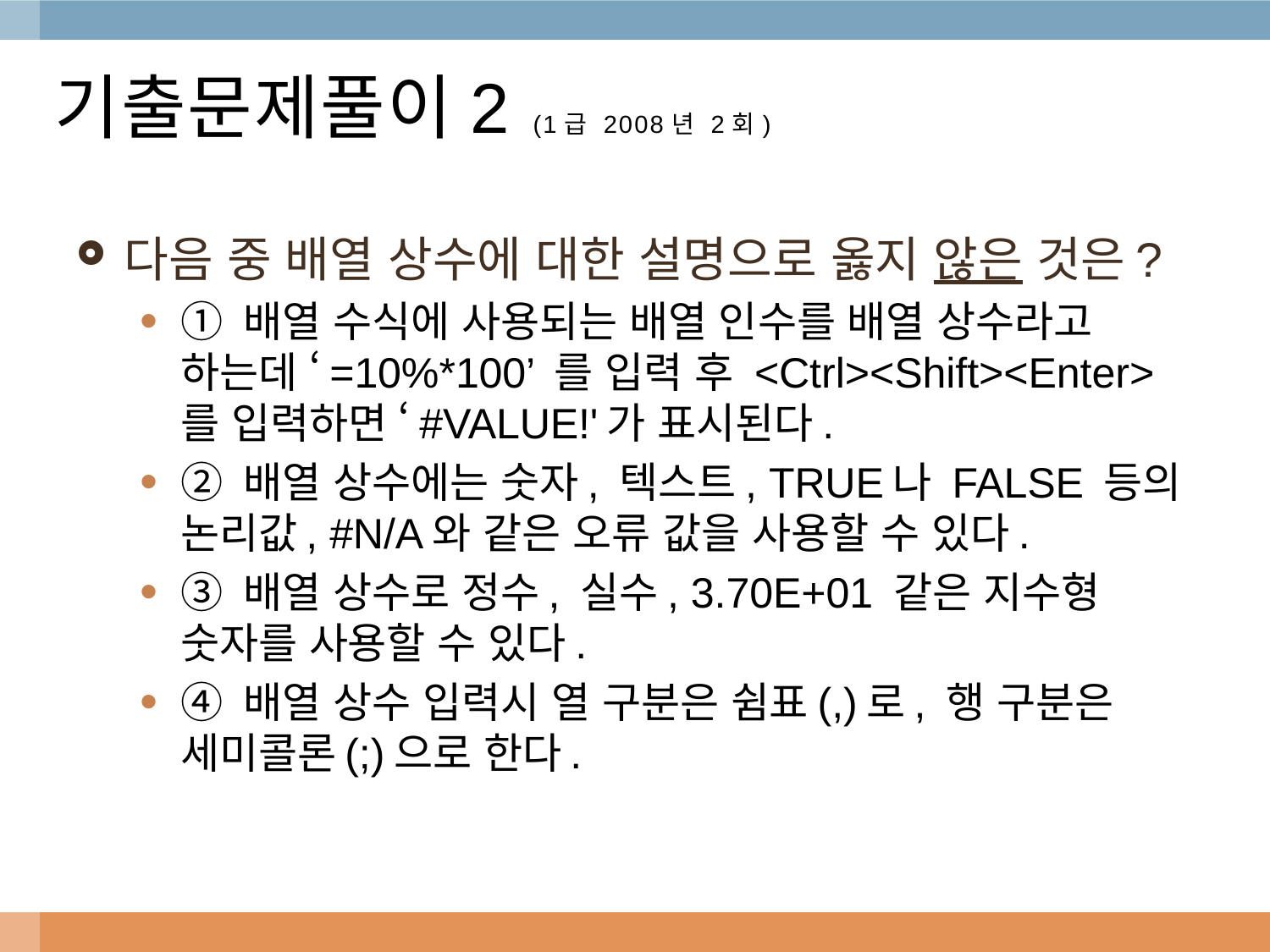

# 기출문제풀이2 (1급 2008년 2회)
다음 중 배열 상수에 대한 설명으로 옳지 않은 것은?
① 배열 수식에 사용되는 배열 인수를 배열 상수라고 하는데 ‘=10%*100’ 를 입력 후 <Ctrl><Shift><Enter>를 입력하면 ‘#VALUE!'가 표시된다.
② 배열 상수에는 숫자, 텍스트, TRUE나 FALSE 등의 논리값, #N/A와 같은 오류 값을 사용할 수 있다.
③ 배열 상수로 정수, 실수, 3.70E+01 같은 지수형 숫자를 사용할 수 있다.
④ 배열 상수 입력시 열 구분은 쉼표(,)로, 행 구분은 세미콜론(;)으로 한다.